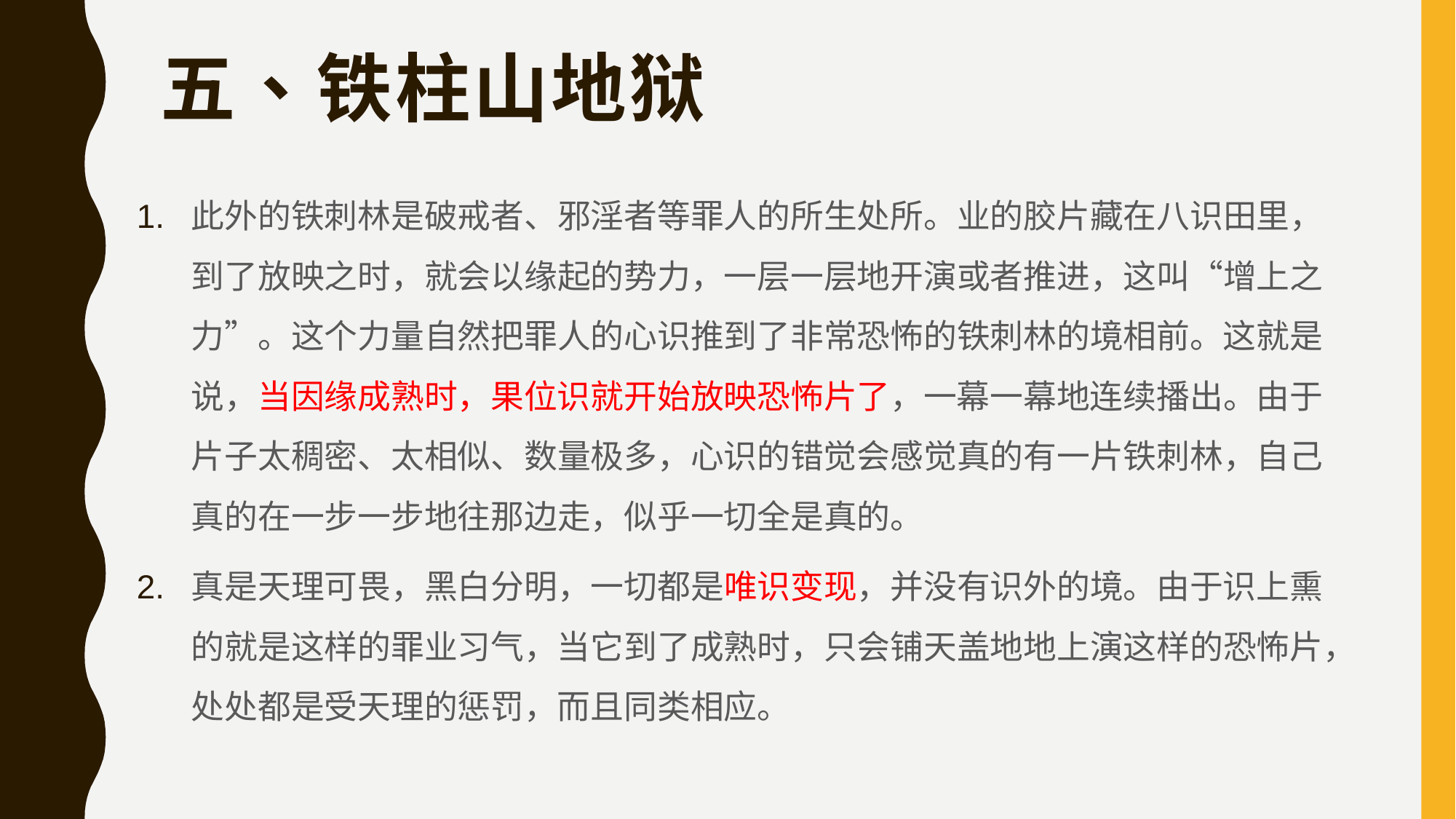

# 五、铁柱山地狱
此外的铁刺林是破戒者、邪淫者等罪人的所生处所。业的胶片藏在八识田里，到了放映之时，就会以缘起的势力，一层一层地开演或者推进，这叫“增上之力”。这个力量自然把罪人的心识推到了非常恐怖的铁刺林的境相前。这就是说，当因缘成熟时，果位识就开始放映恐怖片了，一幕一幕地连续播出。由于片子太稠密、太相似、数量极多，心识的错觉会感觉真的有一片铁刺林，自己真的在一步一步地往那边走，似乎一切全是真的。
真是天理可畏，黑白分明，一切都是唯识变现，并没有识外的境。由于识上熏的就是这样的罪业习气，当它到了成熟时，只会铺天盖地地上演这样的恐怖片，处处都是受天理的惩罚，而且同类相应。